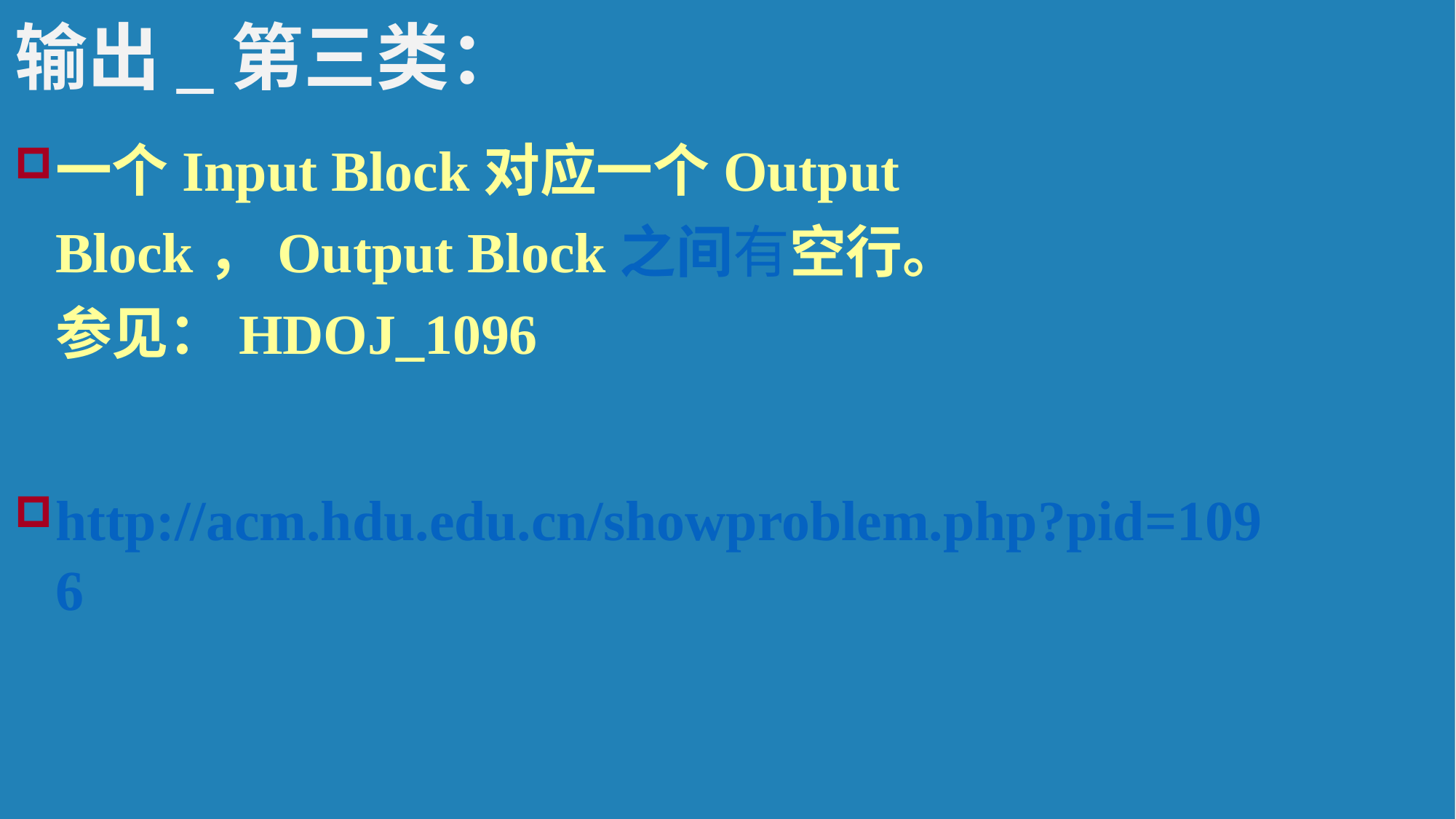

输出_第三类：
一个Input Block对应一个Output Block，Output Block之间有空行。
参见：HDOJ_1096

http://acm.hdu.edu.cn/showproblem.php?pid=1096